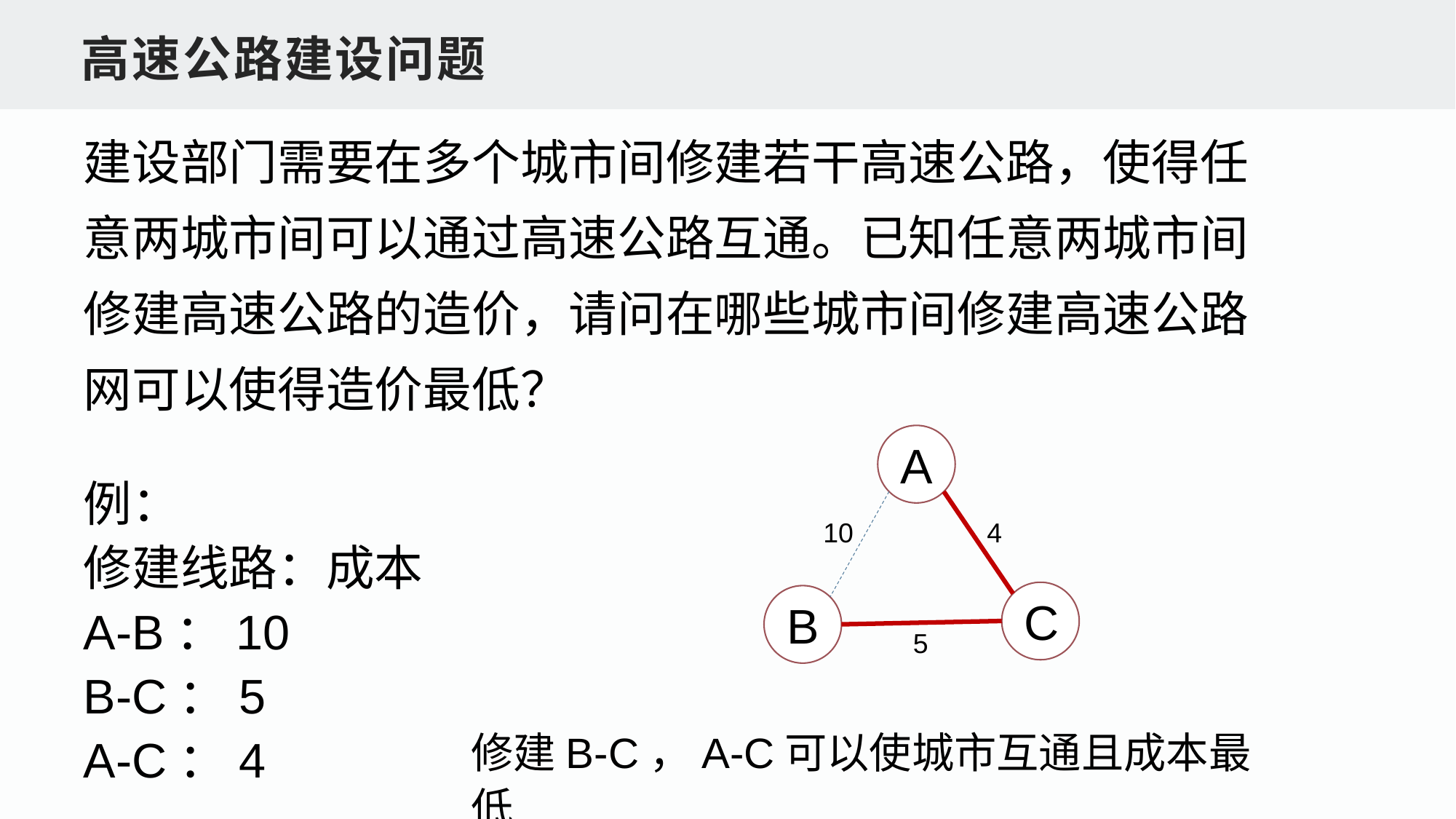

高速公路建设问题
建设部门需要在多个城市间修建若干高速公路，使得任意两城市间可以通过高速公路互通。已知任意两城市间修建高速公路的造价，请问在哪些城市间修建高速公路网可以使得造价最低？
A
10
4
C
B
5
例：
修建线路：成本
A-B：10
B-C：5
A-C：4
修建B-C，A-C可以使城市互通且成本最低
12